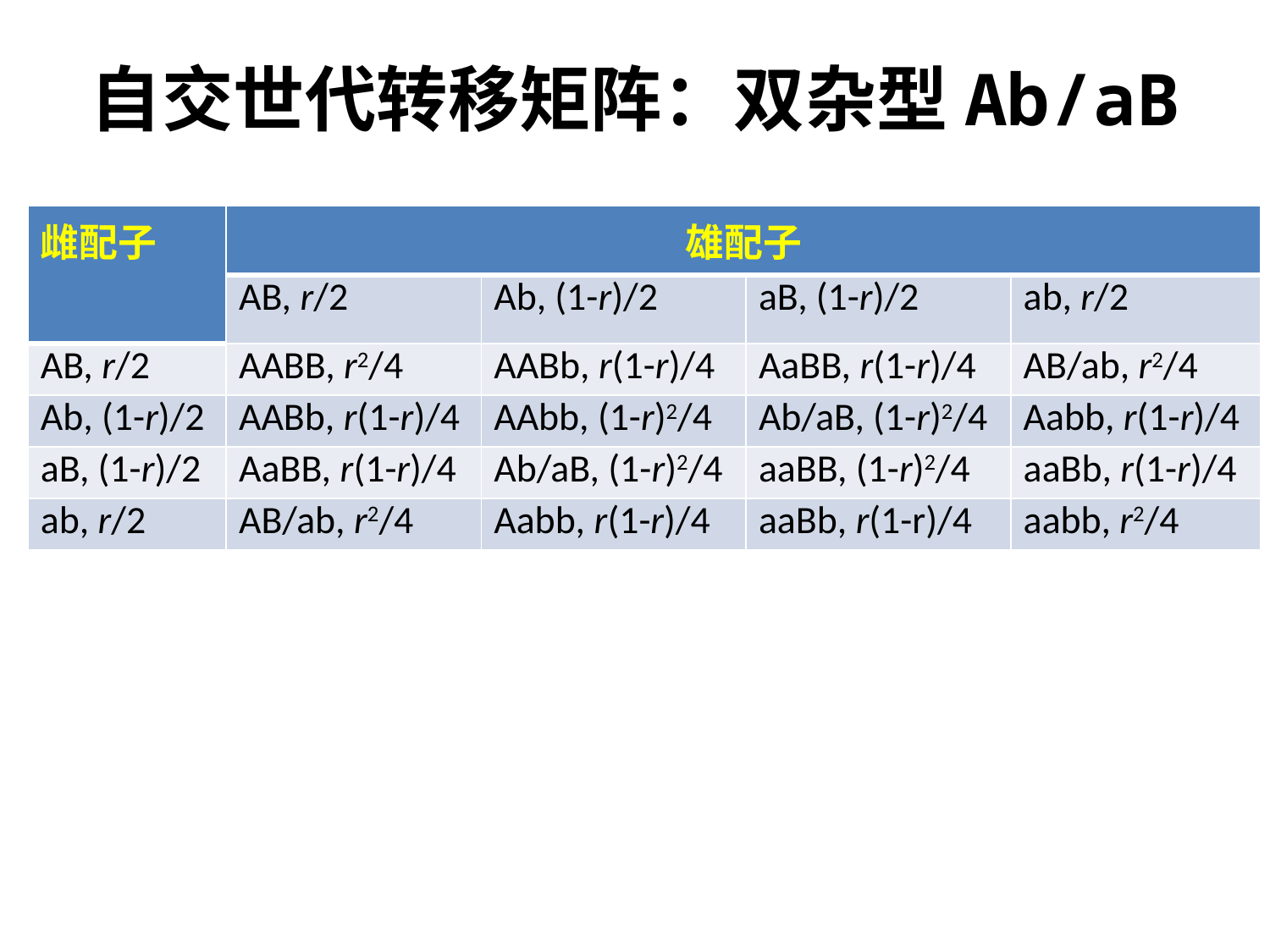

# 自交世代转移矩阵：双杂型Ab/aB
| 雌配子 | 雄配子 |  |  |  |
| --- | --- | --- | --- | --- |
|  | AB, r/2 | Ab, (1-r)/2 | aB, (1-r)/2 | ab, r/2 |
| AB, r/2 | AABB, r2/4 | AABb, r(1-r)/4 | AaBB, r(1-r)/4 | AB/ab, r2/4 |
| Ab, (1-r)/2 | AABb, r(1-r)/4 | AAbb, (1-r)2/4 | Ab/aB, (1-r)2/4 | Aabb, r(1-r)/4 |
| aB, (1-r)/2 | AaBB, r(1-r)/4 | Ab/aB, (1-r)2/4 | aaBB, (1-r)2/4 | aaBb, r(1-r)/4 |
| ab, r/2 | AB/ab, r2/4 | Aabb, r(1-r)/4 | aaBb, r(1-r)/4 | aabb, r2/4 |